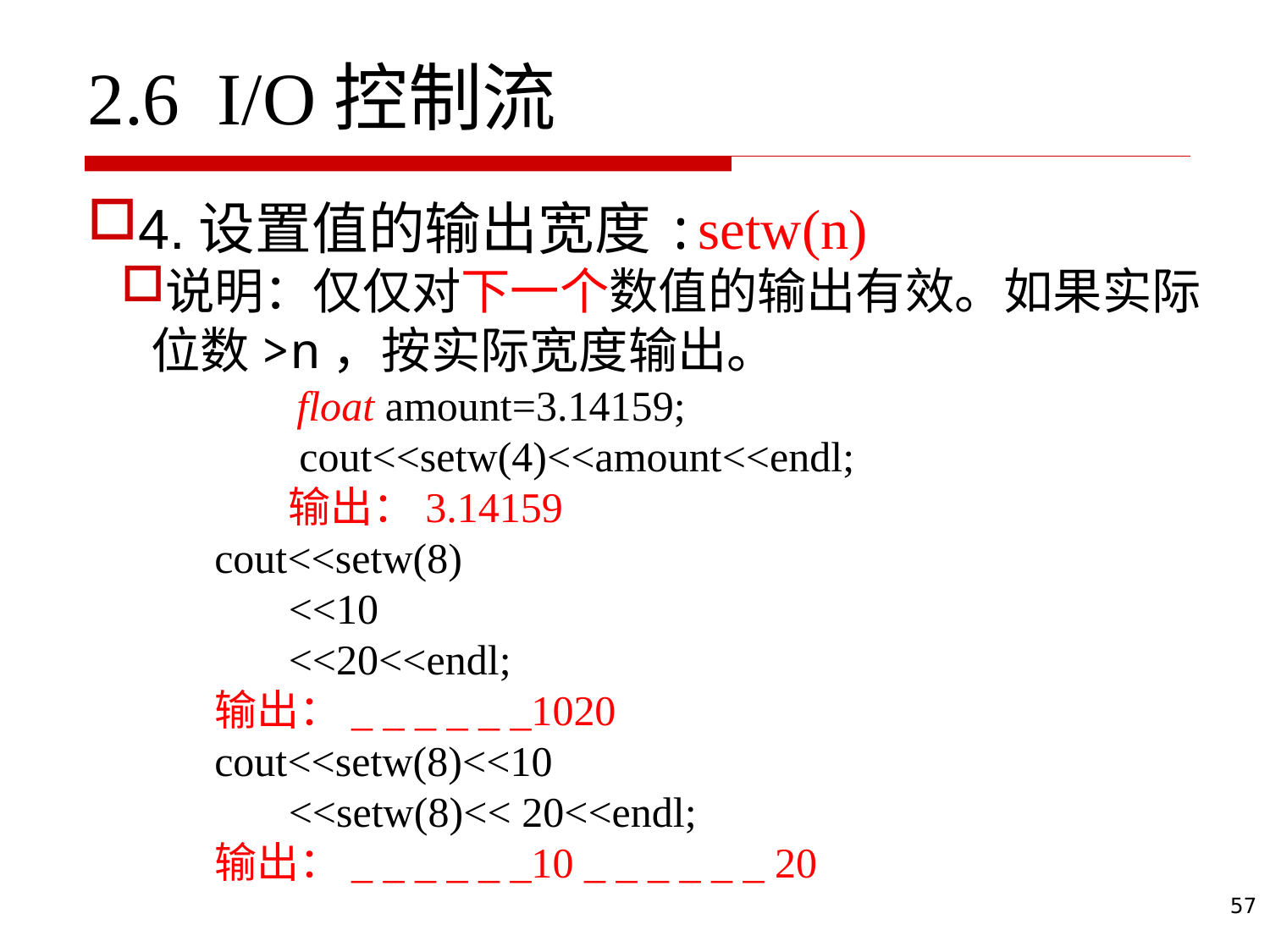

2.6  I/O控制流
4.设置值的输出宽度:setw(n)
说明：仅仅对下一个数值的输出有效。如果实际位数>n，按实际宽度输出。
                          float amount=3.14159;
                    cout<<setw(4)<<amount<<endl;
                    输出：3.14159
cout<<setw(8)
       <<10
       <<20<<endl;
输出：_ _ _ _ _ _1020
cout<<setw(8)<<10
       <<setw(8)<< 20<<endl;
输出：_ _ _ _ _ _10 _ _ _ _ _ _ 20
57